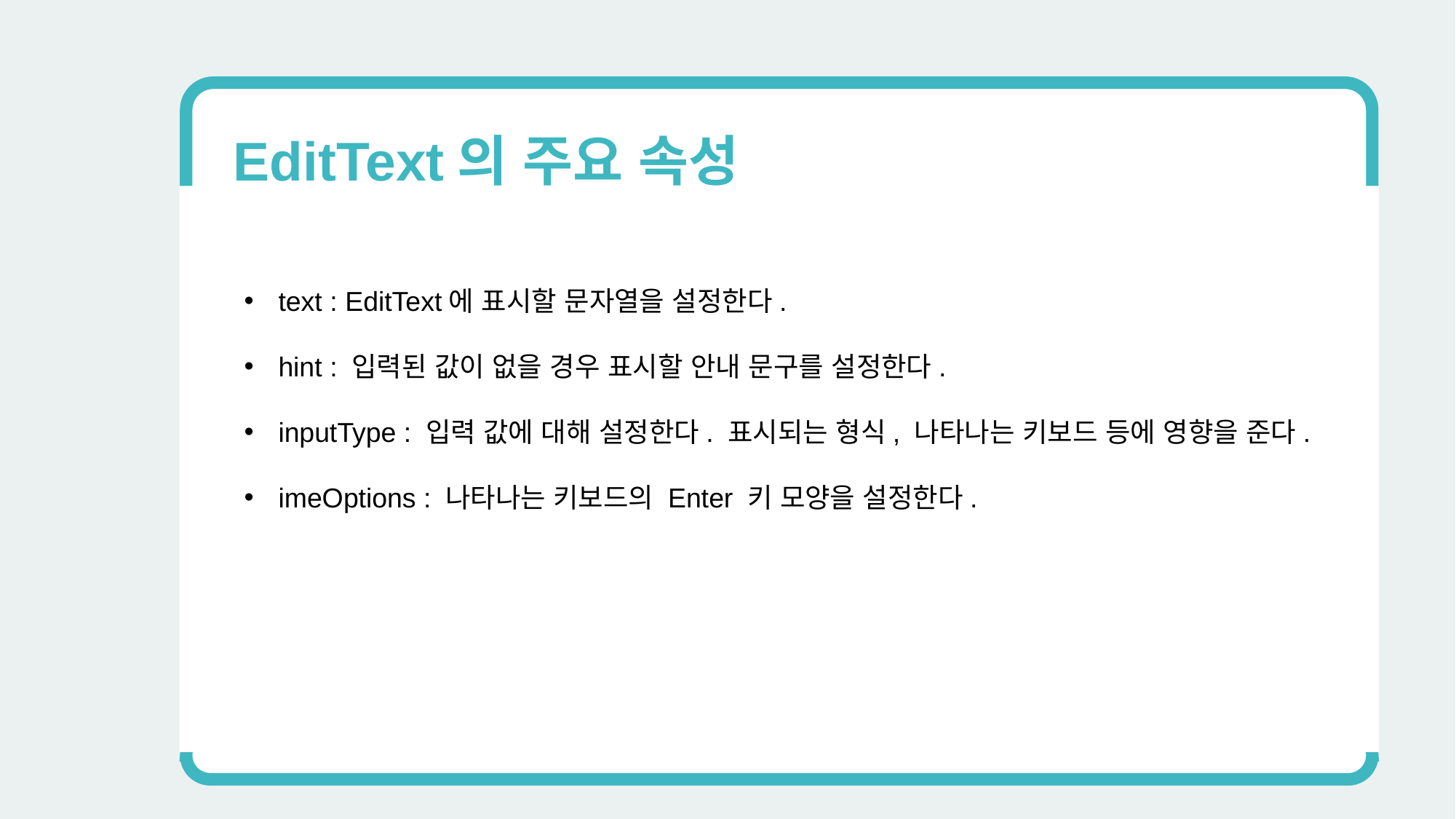

EditText의 주요 속성

text : EditText에 표시할 문자열을 설정한다.
hint : 입력된 값이 없을 경우 표시할 안내 문구를 설정한다.
inputType : 입력 값에 대해 설정한다. 표시되는 형식, 나타나는 키보드 등에 영향을 준다.
imeOptions : 나타나는 키보드의 Enter 키 모양을 설정한다.